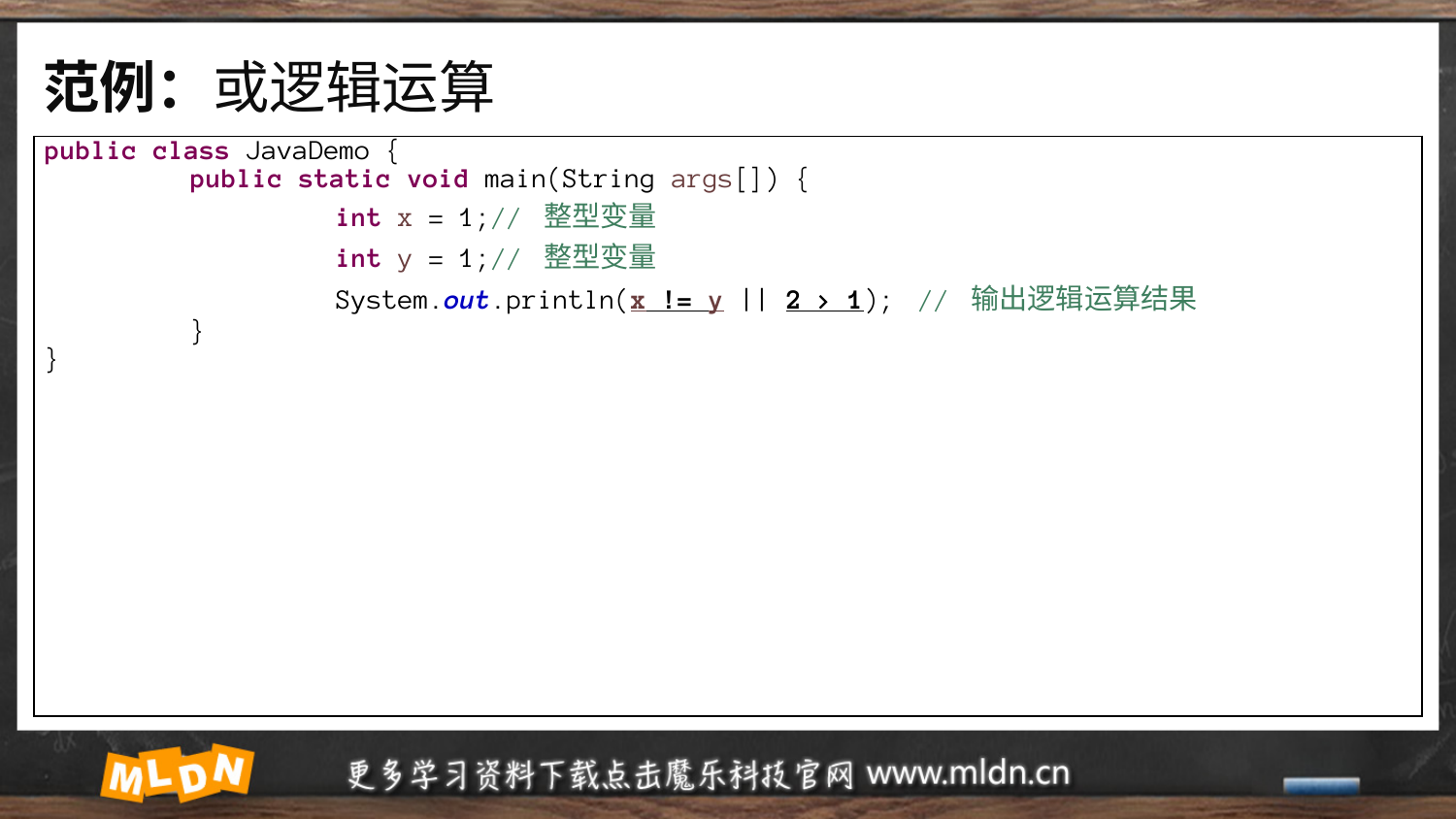

# 范例：或逻辑运算
| public class JavaDemo { public static void main(String args[]) { int x = 1;// 整型变量 int y = 1;// 整型变量 System.out.println(x != y || 2 > 1); // 输出逻辑运算结果 } } |
| --- |